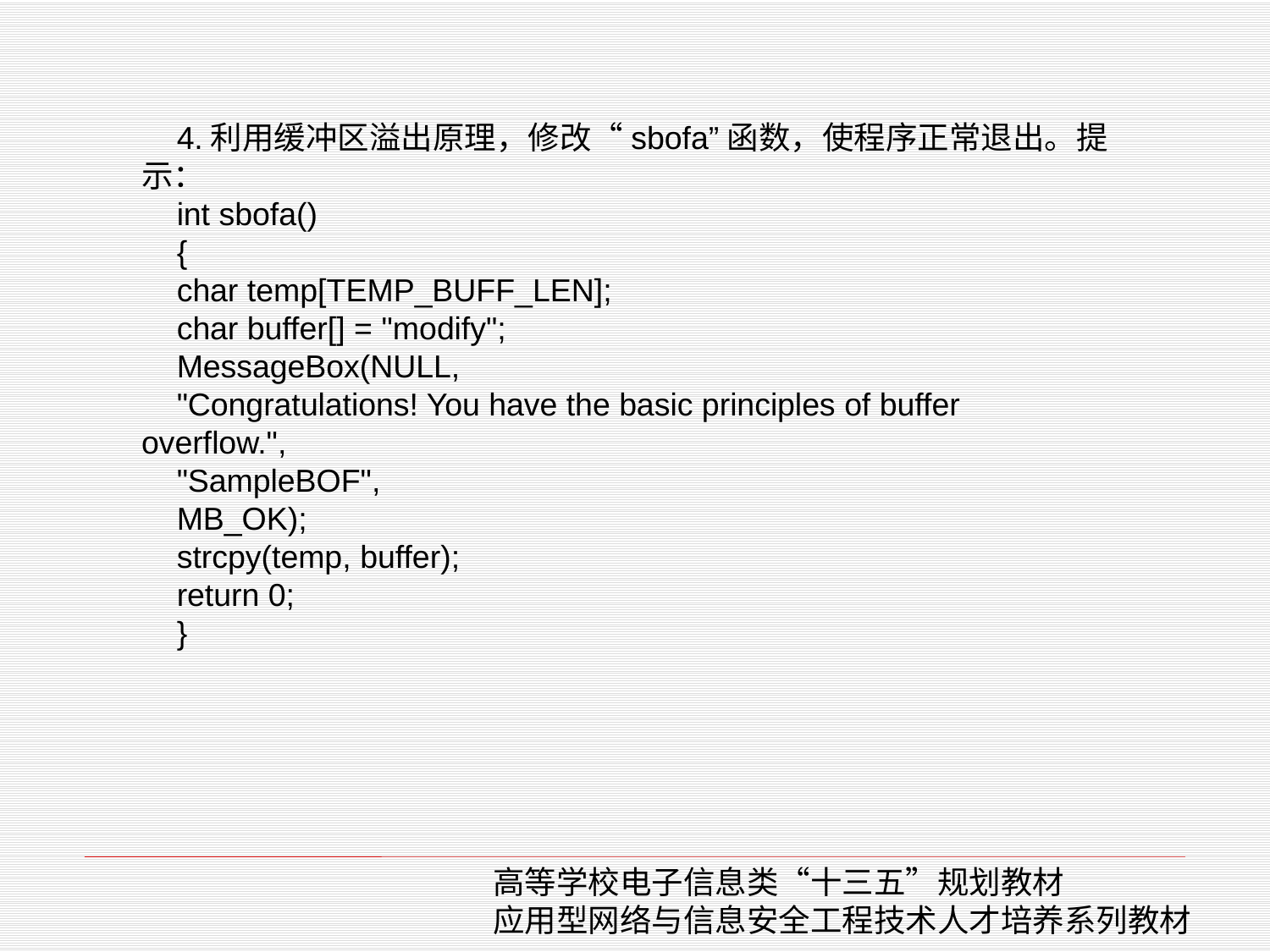

4.利用缓冲区溢出原理，修改“sbofa”函数，使程序正常退出。提示：
int sbofa()
{
char temp[TEMP_BUFF_LEN];
char buffer[] = "modify";
MessageBox(NULL,
"Congratulations! You have the basic principles of buffer overflow.",
"SampleBOF",
MB_OK);
strcpy(temp, buffer);
return 0;
}
高等学校电子信息类“十三五”规划教材
应用型网络与信息安全工程技术人才培养系列教材